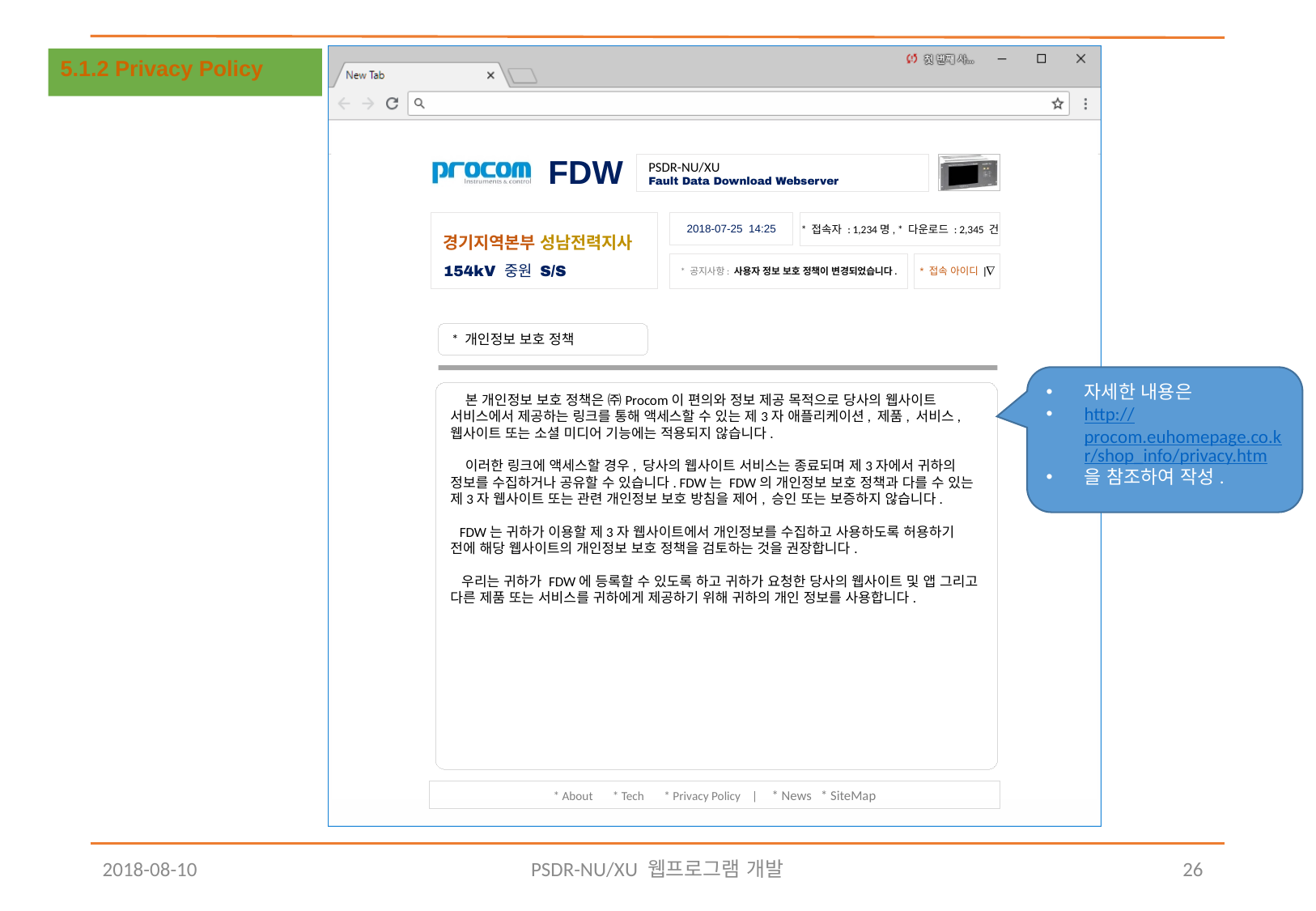

# 5.1.2 Privacy Policy
* 개인정보 보호 정책

자세한 내용은
http://procom.euhomepage.co.kr/shop_info/privacy.htm
을 참조하여 작성.
   본 개인정보 보호 정책은 ㈜Procom이 편의와 정보 제공 목적으로 당사의 웹사이트 서비스에서 제공하는 링크를 통해 액세스할 수 있는 제3자 애플리케이션, 제품, 서비스, 웹사이트 또는 소셜 미디어 기능에는 적용되지 않습니다.

   이러한 링크에 액세스할 경우, 당사의 웹사이트 서비스는 종료되며 제3자에서 귀하의 정보를 수집하거나 공유할 수 있습니다. FDW는 FDW의 개인정보 보호 정책과 다를 수 있는 제3자 웹사이트 또는 관련 개인정보 보호 방침을 제어, 승인 또는 보증하지 않습니다.

   FDW는 귀하가 이용할 제3자 웹사이트에서 개인정보를 수집하고 사용하도록 허용하기 전에 해당 웹사이트의 개인정보 보호 정책을 검토하는 것을 권장합니다.

  우리는 귀하가 FDW에 등록할 수 있도록 하고 귀하가 요청한 당사의 웹사이트 및 앱 그리고 다른 제품 또는 서비스를 귀하에게 제공하기 위해 귀하의 개인 정보를 사용합니다.

2018-08-10
PSDR-NU/XU 웹프로그램 개발
26